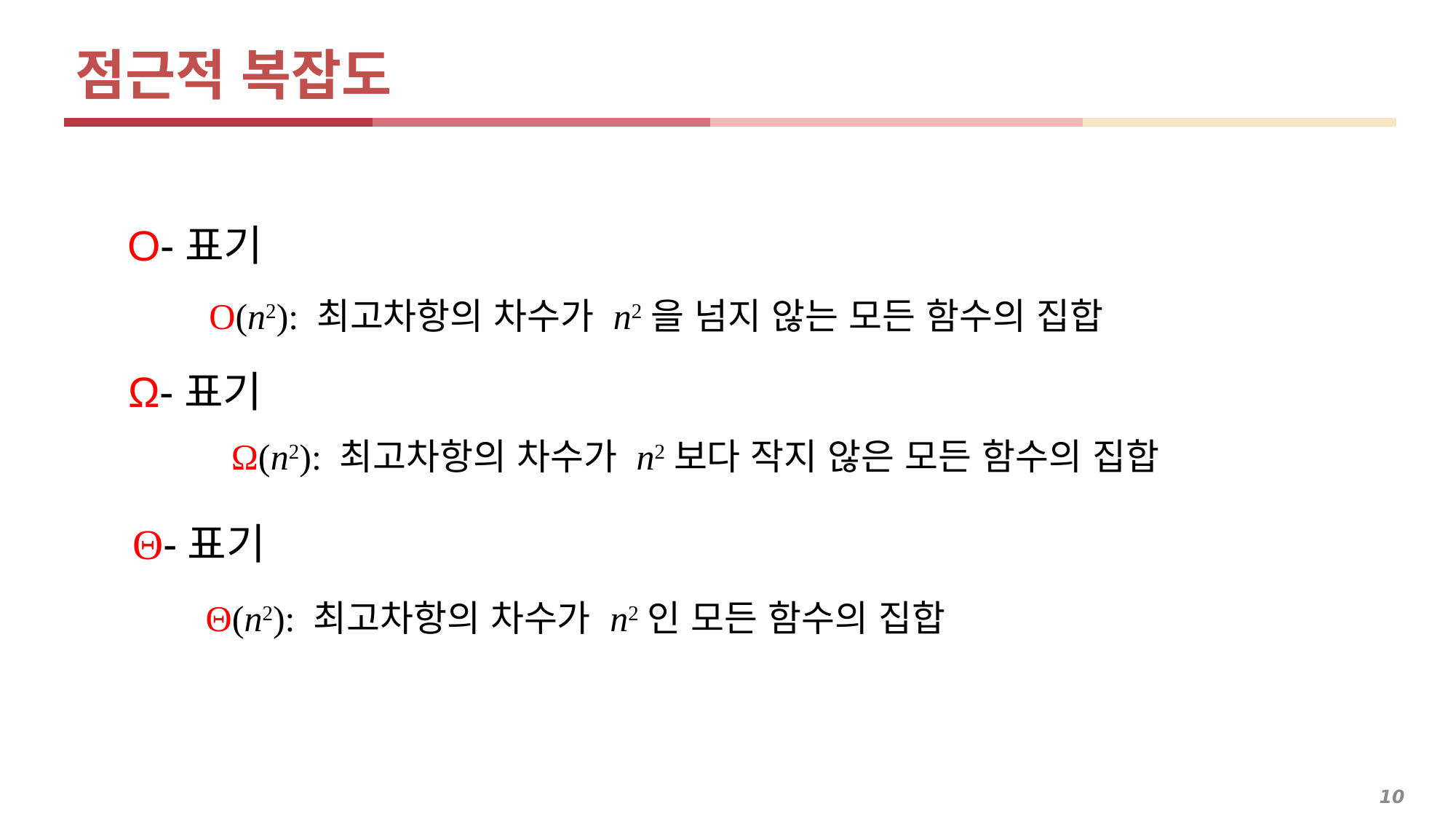

점근적 복잡도
O-표기
O(n2): 최고차항의 차수가 n2을 넘지 않는 모든 함수의 집합
Ω-표기
Ω(n2): 최고차항의 차수가 n2보다 작지 않은 모든 함수의 집합
Θ-표기
Θ(n2): 최고차항의 차수가 n2인 모든 함수의 집합